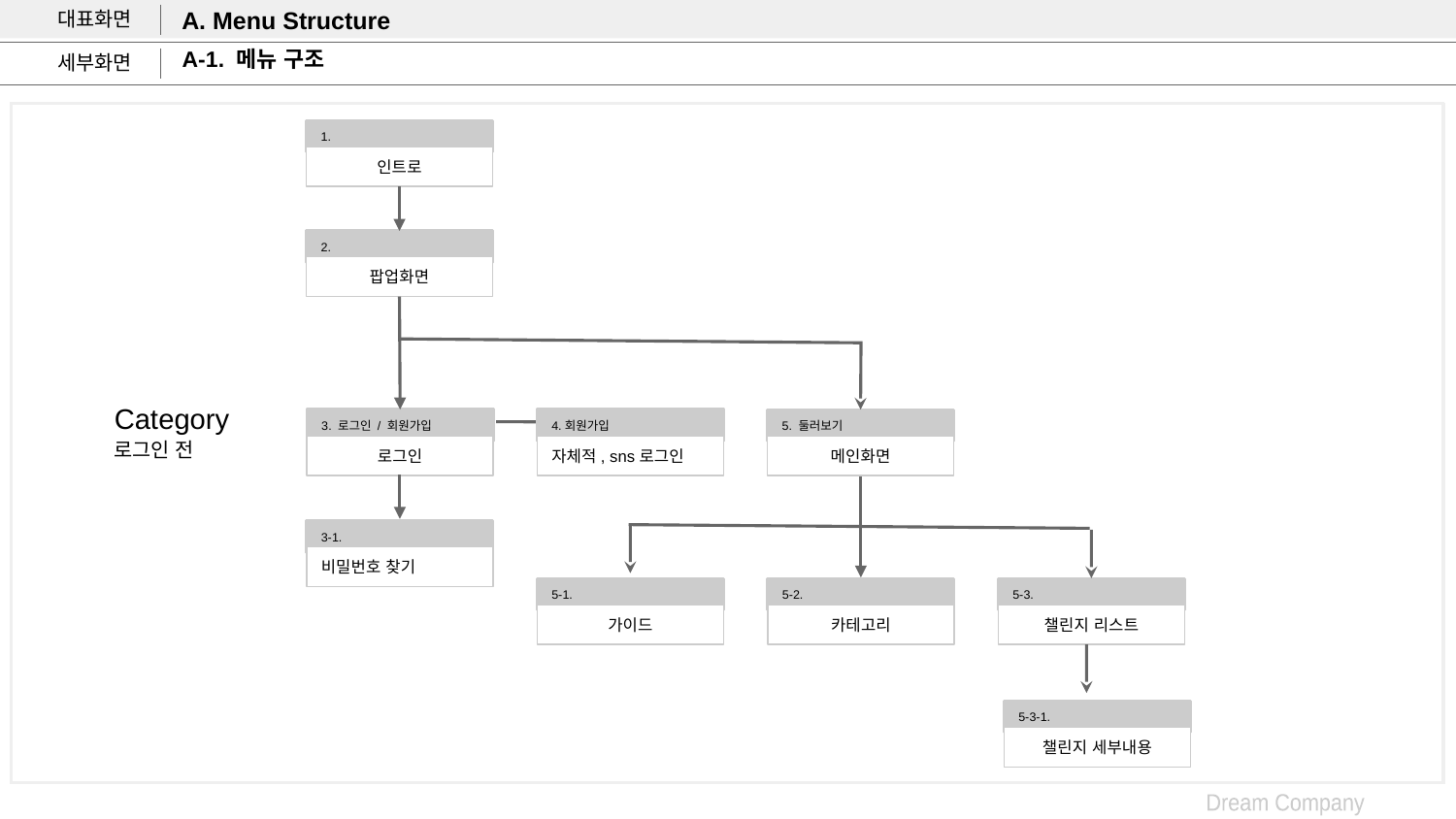

# A. Menu Structure
A-1. 메뉴 구조
1.
인트로
2.
팝업화면
Category
3. 로그인 / 회원가입
로그인
4.회원가입
자체적, sns로그인
5. 둘러보기
메인화면
로그인 전

3-1.
비밀번호 찾기
5-1.
가이드
5-2.
카테고리
5-3.
챌린지 리스트
5-3-1.
챌린지 세부내용